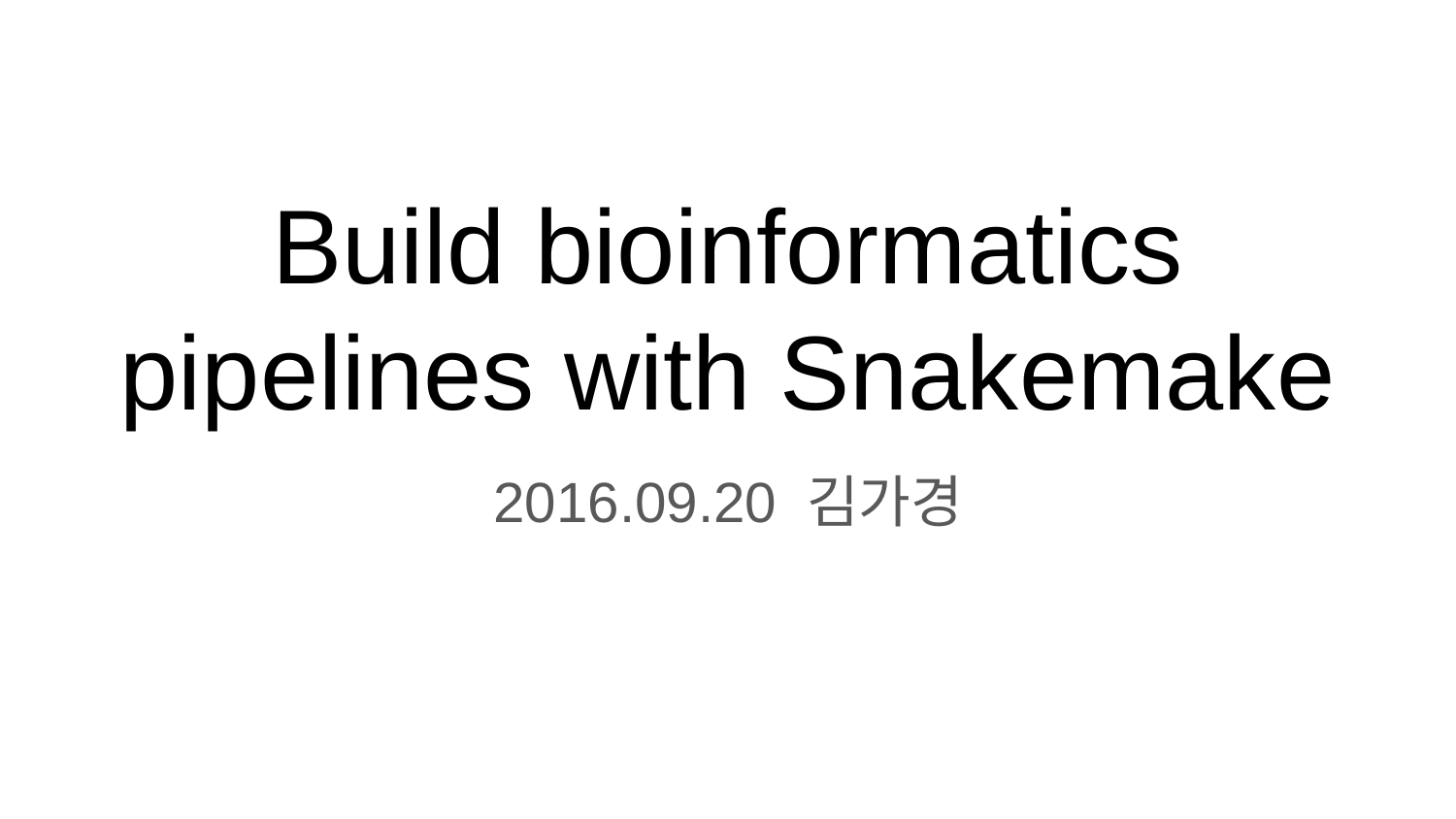

# Build bioinformatics pipelines with Snakemake
2016.09.20 김가경